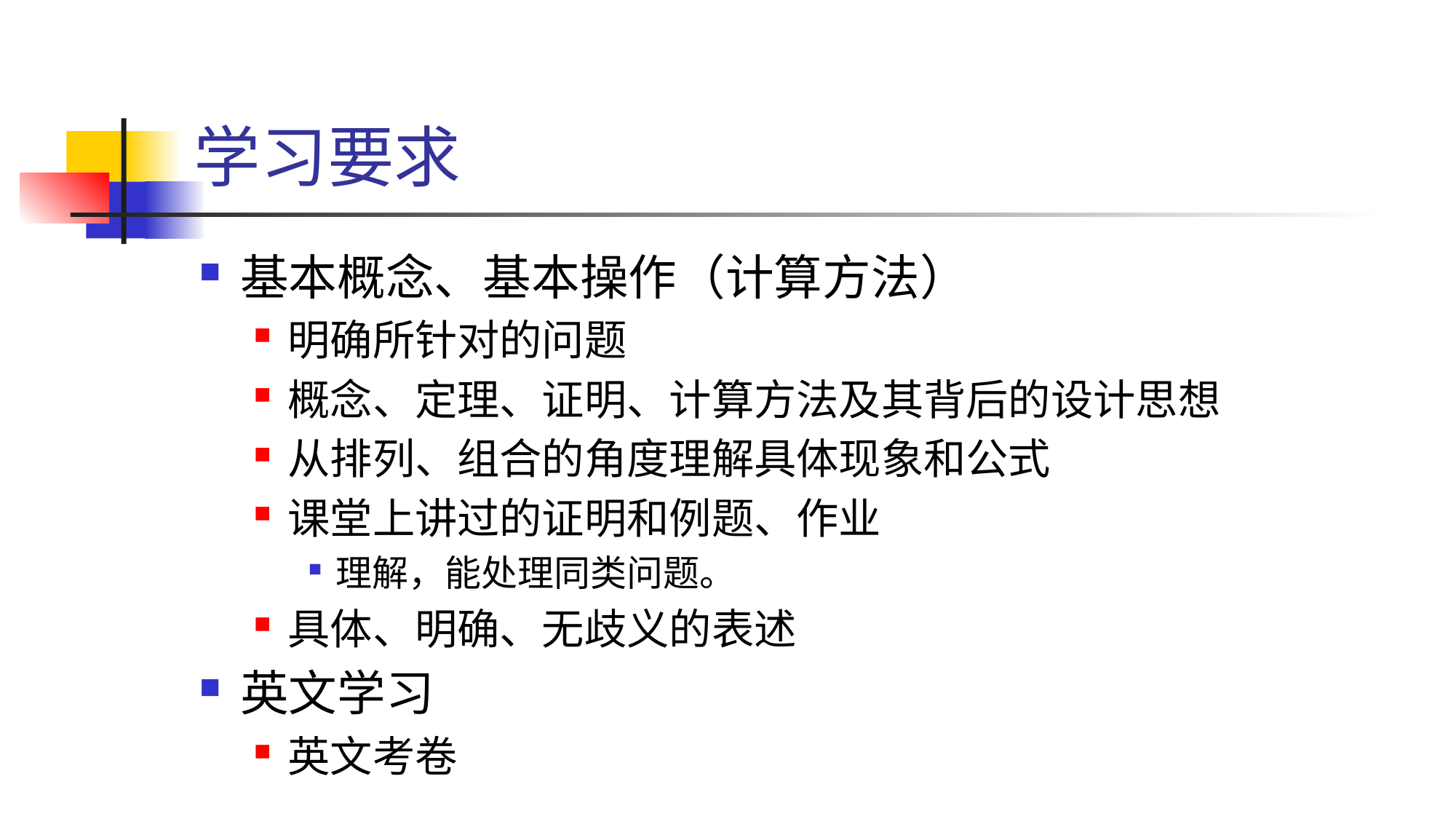

# 学习要求
基本概念、基本操作（计算方法）
明确所针对的问题
概念、定理、证明、计算方法及其背后的设计思想
从排列、组合的角度理解具体现象和公式
课堂上讲过的证明和例题、作业
理解，能处理同类问题。
具体、明确、无歧义的表述
英文学习
英文考卷